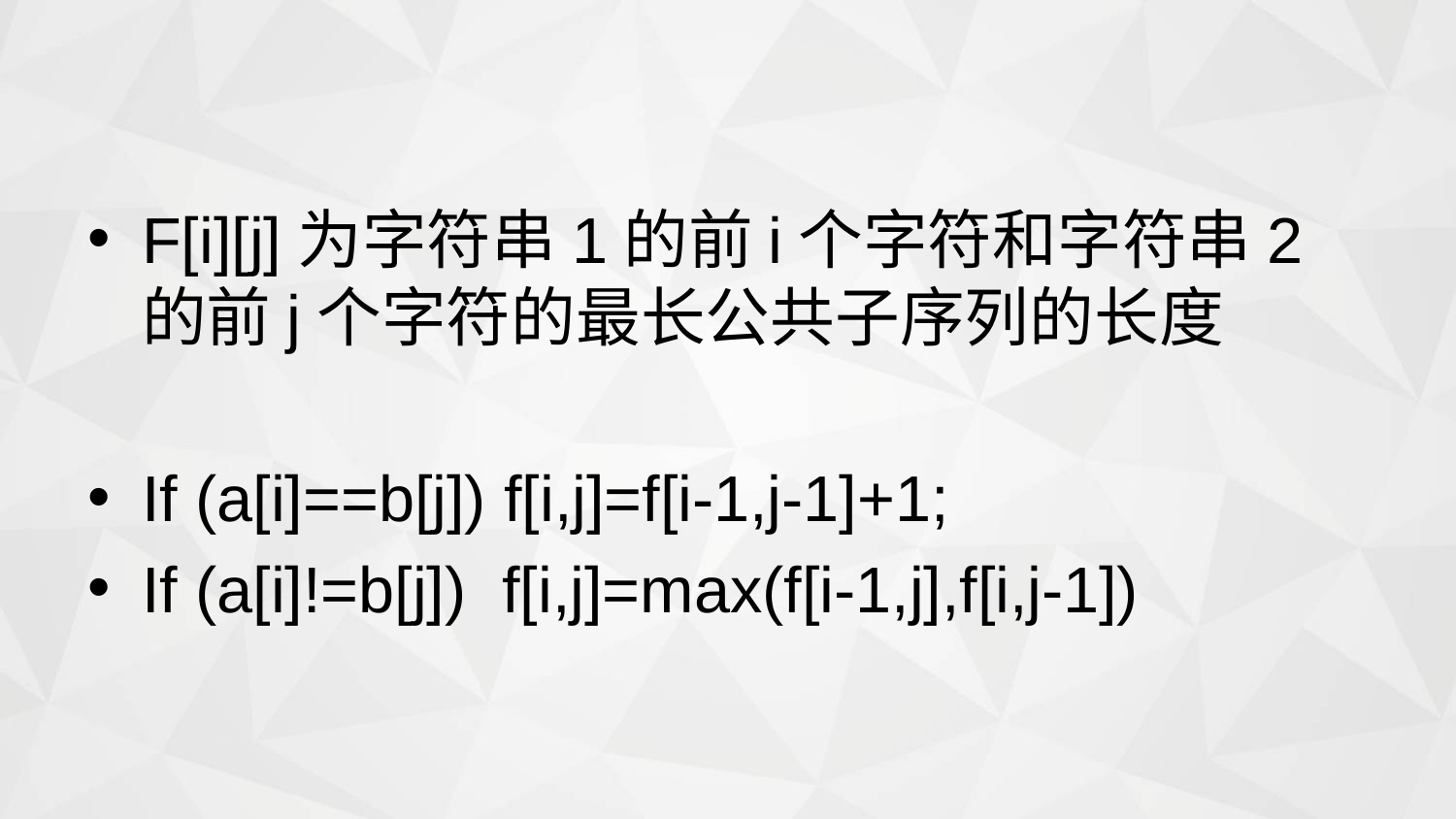

#
F[i][j]为字符串1的前i个字符和字符串2的前j个字符的最长公共子序列的长度

If (a[i]==b[j]) f[i,j]=f[i-1,j-1]+1;
If (a[i]!=b[j])  f[i,j]=max(f[i-1,j],f[i,j-1])